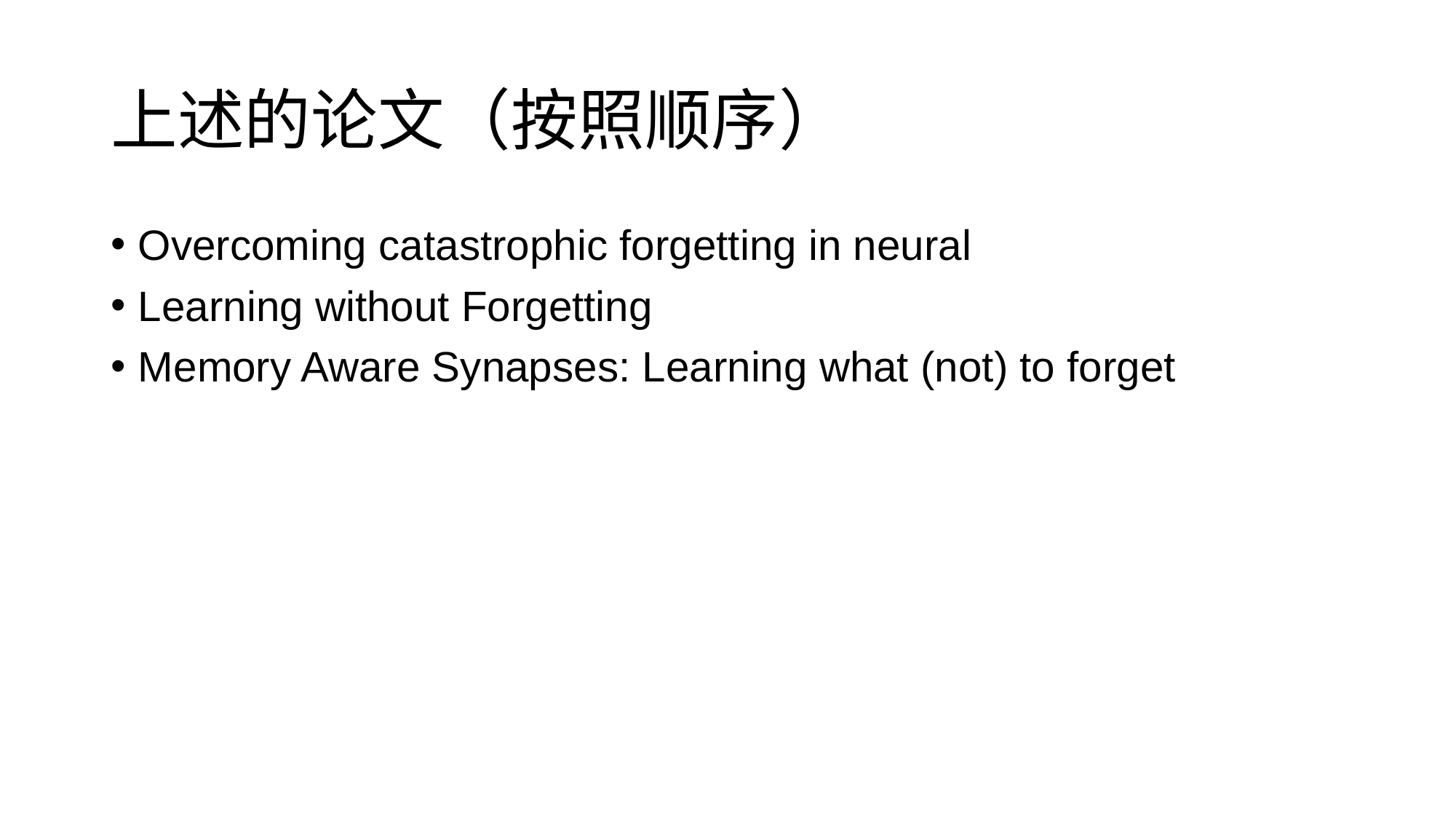

# 上述的论文（按照顺序）
Overcoming catastrophic forgetting in neural
Learning without Forgetting
Memory Aware Synapses: Learning what (not) to forget